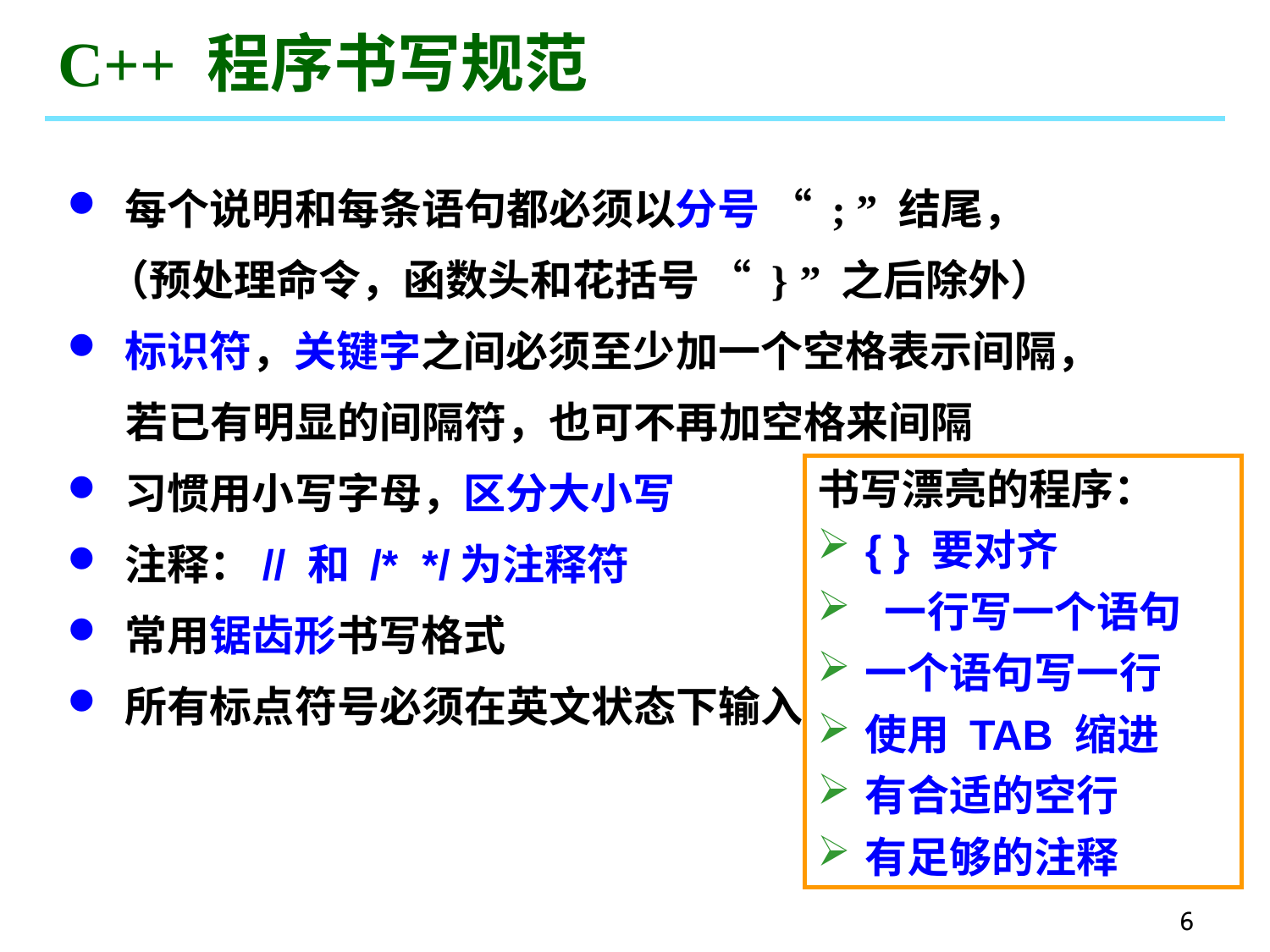

# C++ 程序书写规范
 每个说明和每条语句都必须以分号 “ ; ” 结尾，
 （预处理命令，函数头和花括号 “ } ” 之后除外）
 标识符，关键字之间必须至少加一个空格表示间隔，
   若已有明显的间隔符，也可不再加空格来间隔
 习惯用小写字母，区分大小写
 注释：// 和 /*  */为注释符
 常用锯齿形书写格式
 所有标点符号必须在英文状态下输入
书写漂亮的程序：
{ } 要对齐
 一行写一个语句
一个语句写一行
使用 TAB 缩进
有合适的空行
有足够的注释
6